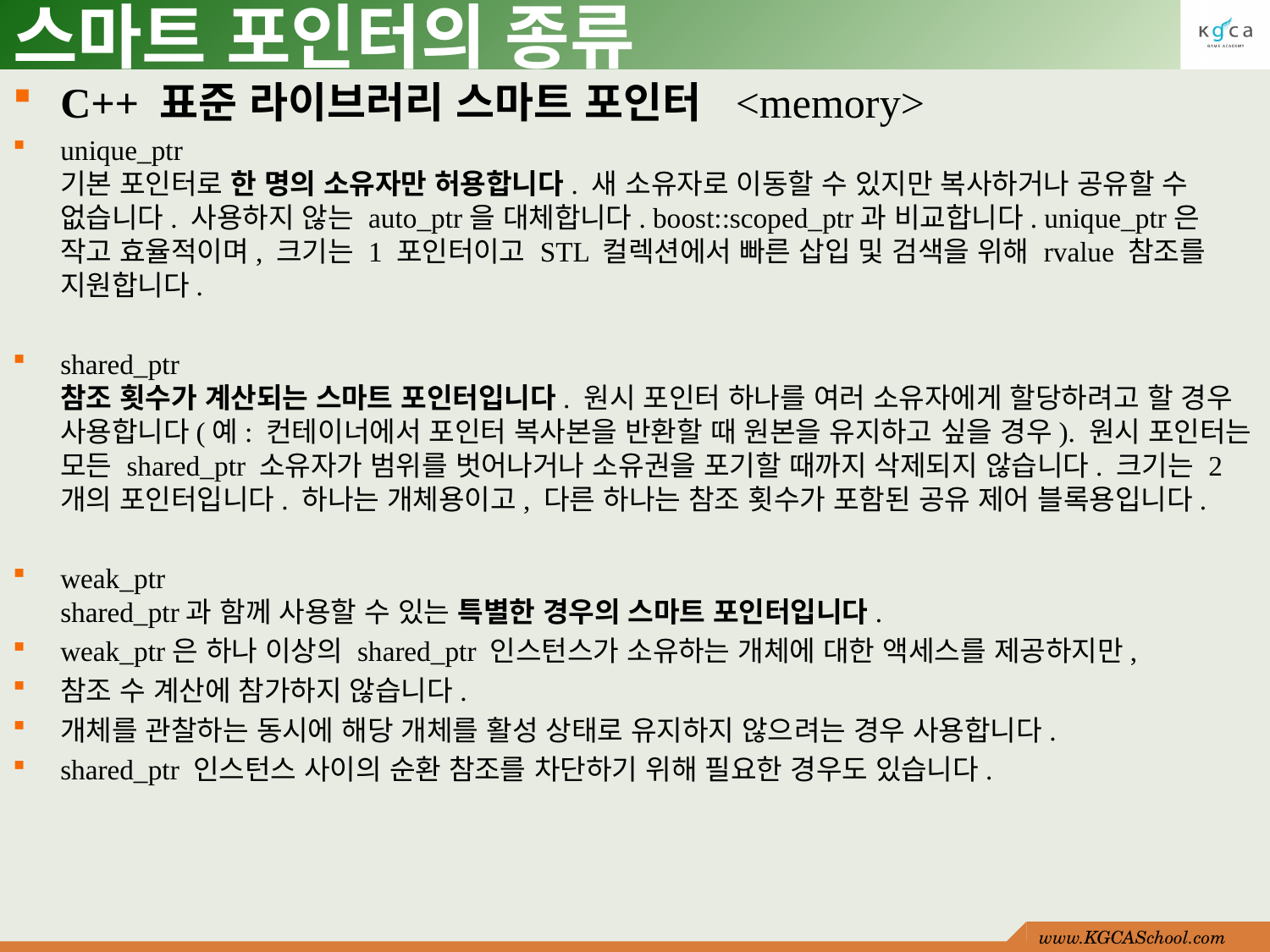

# 스마트 포인터의 종류
C++ 표준 라이브러리 스마트 포인터  <memory>
unique_ptr
기본 포인터로 한 명의 소유자만 허용합니다. 새 소유자로 이동할 수 있지만 복사하거나 공유할 수 없습니다. 사용하지 않는 auto_ptr을 대체합니다. boost::scoped_ptr과 비교합니다. unique_ptr은 작고 효율적이며, 크기는 1 포인터이고 STL 컬렉션에서 빠른 삽입 및 검색을 위해 rvalue 참조를 지원합니다.

shared_ptr
참조 횟수가 계산되는 스마트 포인터입니다. 원시 포인터 하나를 여러 소유자에게 할당하려고 할 경우 사용합니다(예: 컨테이너에서 포인터 복사본을 반환할 때 원본을 유지하고 싶을 경우). 원시 포인터는 모든 shared_ptr 소유자가 범위를 벗어나거나 소유권을 포기할 때까지 삭제되지 않습니다. 크기는 2개의 포인터입니다. 하나는 개체용이고, 다른 하나는 참조 횟수가 포함된 공유 제어 블록용입니다.

weak_ptr
shared_ptr과 함께 사용할 수 있는 특별한 경우의 스마트 포인터입니다.
weak_ptr은 하나 이상의 shared_ptr 인스턴스가 소유하는 개체에 대한 액세스를 제공하지만,
참조 수 계산에 참가하지 않습니다.
개체를 관찰하는 동시에 해당 개체를 활성 상태로 유지하지 않으려는 경우 사용합니다.
shared_ptr 인스턴스 사이의 순환 참조를 차단하기 위해 필요한 경우도 있습니다.